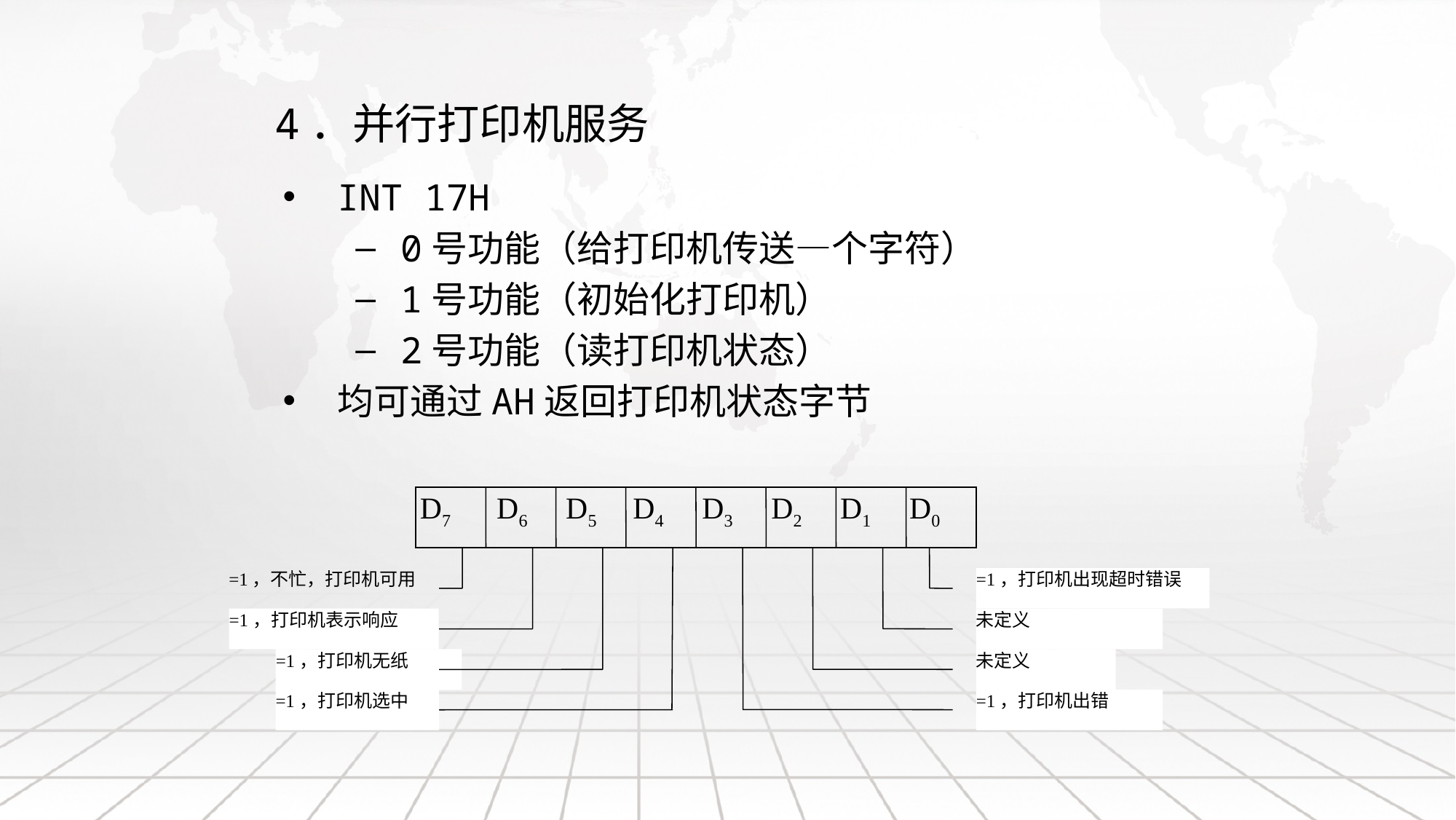

# 4．并行打印机服务
INT 17H
0号功能（给打印机传送—个字符）
1号功能（初始化打印机）
2号功能（读打印机状态）
均可通过AH返回打印机状态字节

D7      D6     D5      D4     D3     D2     D1     D0

=1，不忙，打印机可用

=1，打印机出现超时错误

=1，打印机表示响应

未定义

=1，打印机无纸

未定义

=1，打印机选中

=1，打印机出错